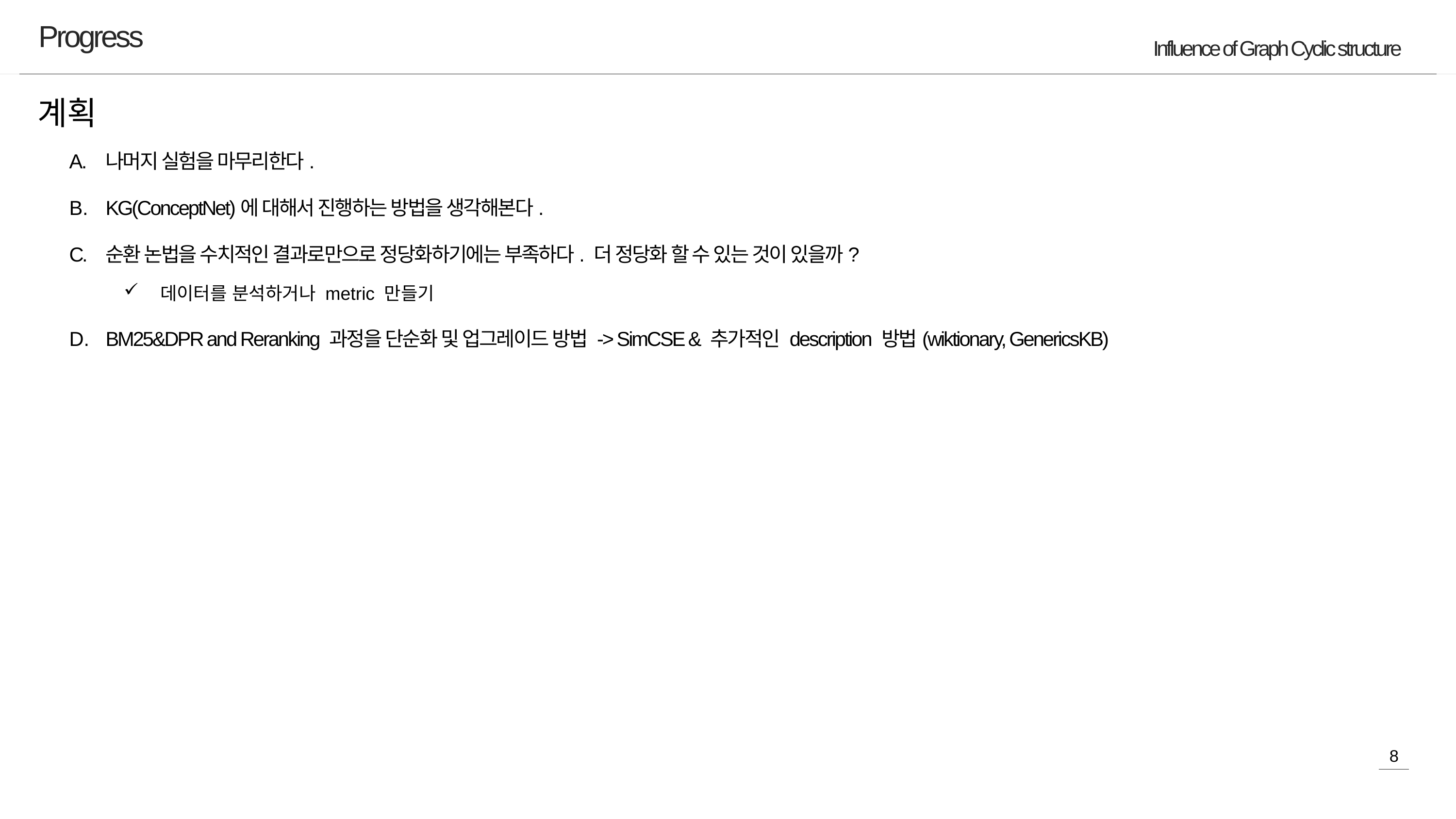

Progress
계획
나머지 실험을 마무리한다.
KG(ConceptNet)에 대해서 진행하는 방법을 생각해본다.
순환 논법을 수치적인 결과로만으로 정당화하기에는 부족하다. 더 정당화 할 수 있는 것이 있을까?
데이터를 분석하거나 metric 만들기
BM25&DPR and Reranking 과정을 단순화 및 업그레이드 방법 -> SimCSE & 추가적인 description 방법(wiktionary, GenericsKB)